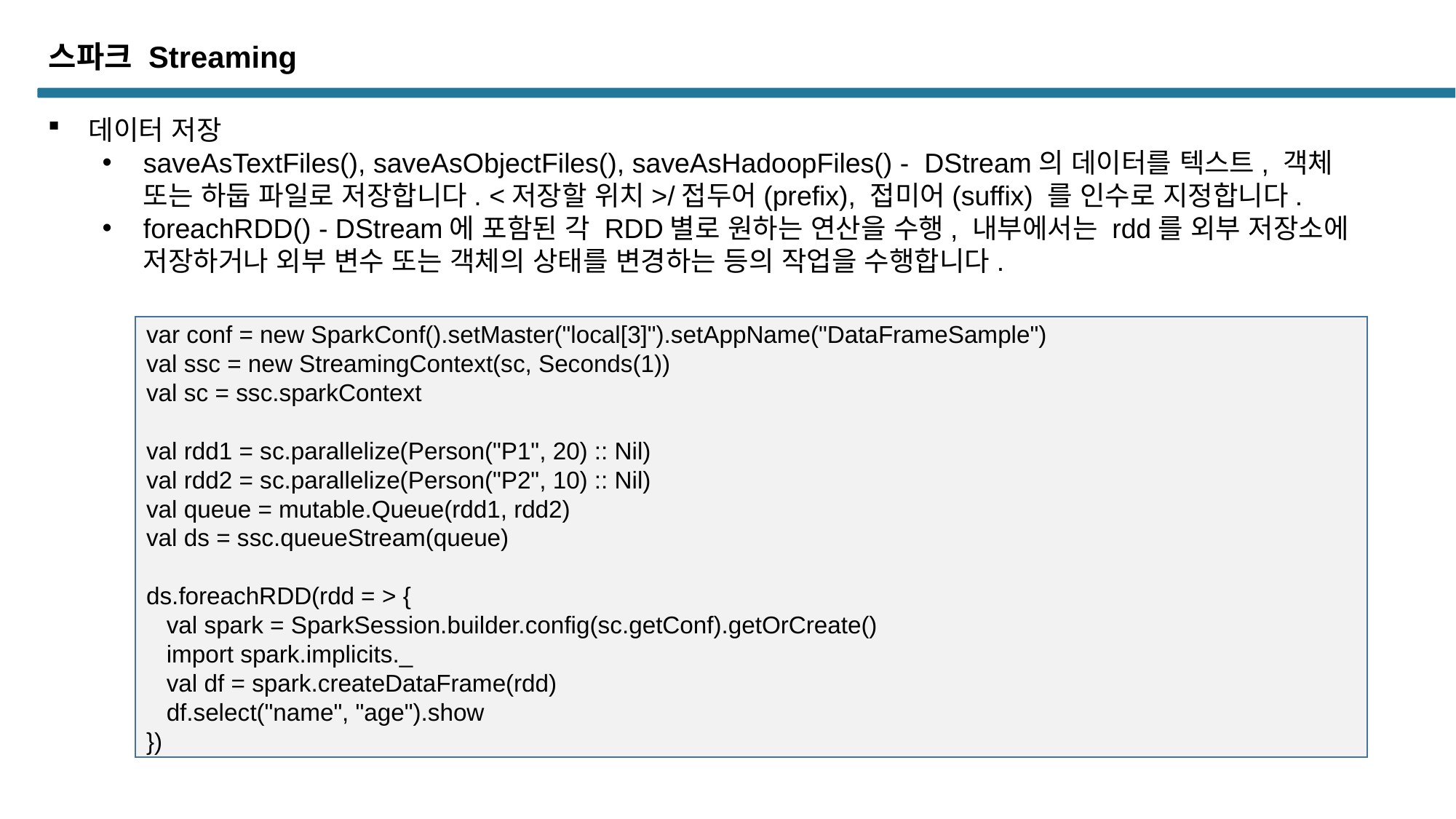

스파크 Streaming
데이터 저장
saveAsTextFiles(), saveAsObjectFiles(), saveAsHadoopFiles() -  DStream의 데이터를 텍스트, 객체 또는 하둡 파일로 저장합니다. <저장할 위치>/접두어(prefix), 접미어(suffix) 를 인수로 지정합니다.
foreachRDD() - DStream에 포함된 각 RDD별로 원하는 연산을 수행, 내부에서는 rdd를 외부 저장소에 저장하거나 외부 변수 또는 객체의 상태를 변경하는 등의 작업을 수행합니다.

var conf = new SparkConf().setMaster("local[3]").setAppName("DataFrameSample")
val ssc = new StreamingContext(sc, Seconds(1))
val sc = ssc.sparkContext

val rdd1 = sc.parallelize(Person("P1", 20) :: Nil)
val rdd2 = sc.parallelize(Person("P2", 10) :: Nil)
val queue = mutable.Queue(rdd1, rdd2)
val ds = ssc.queueStream(queue)

ds.foreachRDD(rdd = > {
   val spark = SparkSession.builder.config(sc.getConf).getOrCreate()
   import spark.implicits._
   val df = spark.createDataFrame(rdd)
   df.select("name", "age").show
})